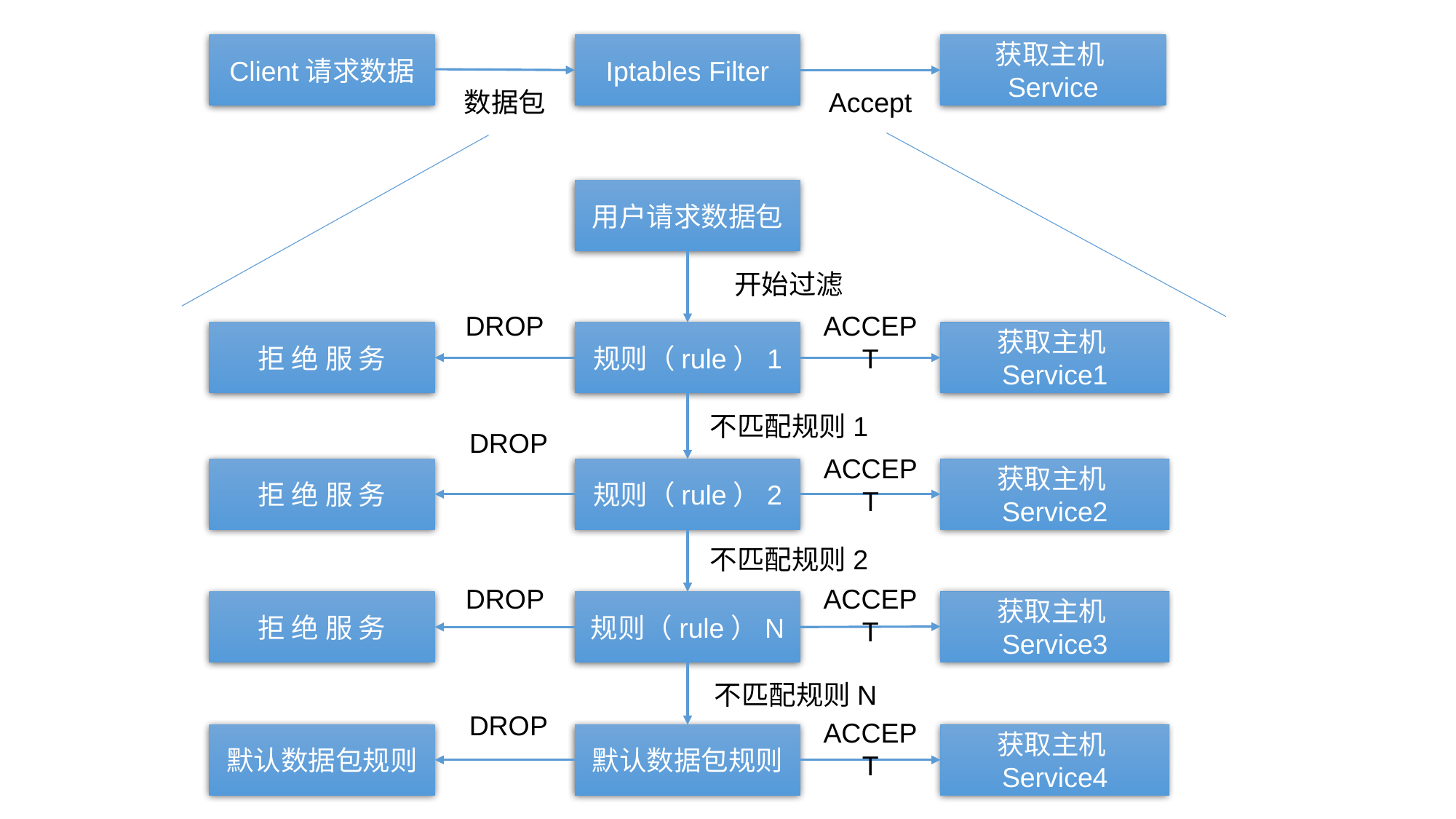

Client请求数据
Iptables Filter
获取主机Service
数据包
Accept
用户请求数据包
开始过滤
DROP
ACCEPT
拒 绝 服 务
规则（rule）1
获取主机Service1
不匹配规则1
DROP
ACCEPT
拒 绝 服 务
规则（rule）2
获取主机Service2
不匹配规则2
DROP
ACCEPT
获取主机Service3
拒 绝 服 务
规则（rule）N
不匹配规则N
DROP
ACCEPT
默认数据包规则
默认数据包规则
获取主机Service4